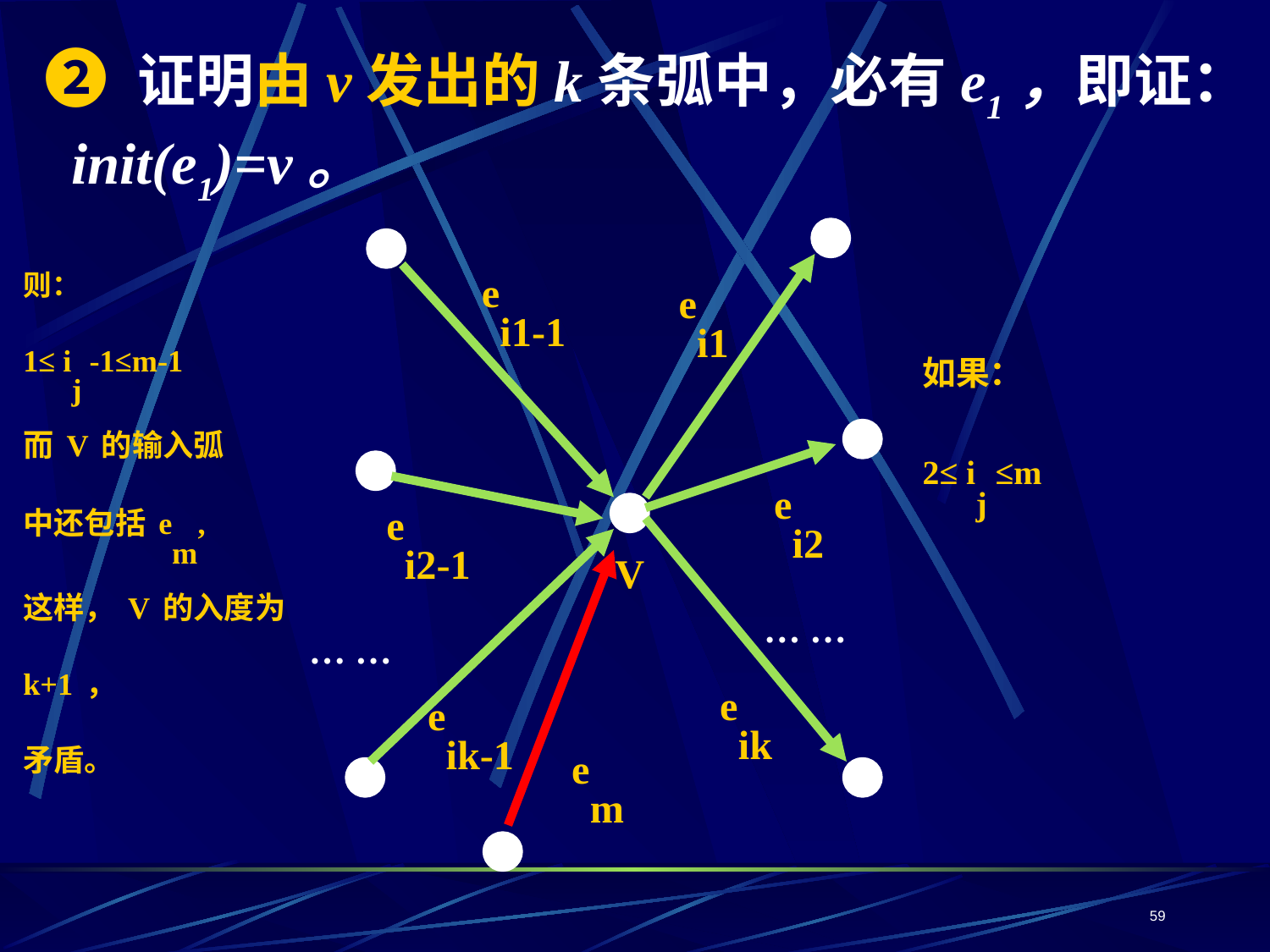

❷ 证明由v发出的k条弧中，必有e1，即证： init(e1)=v。

则：
1≤ ij -1≤m-1
而V的输入弧
中还包括em,
这样，V的入度为k+1，
矛盾。

ei1-1
ei1
如果：
2≤ ij ≤m

ei2
ei2-1

V

… …
… …
eik
eik-1
em

59